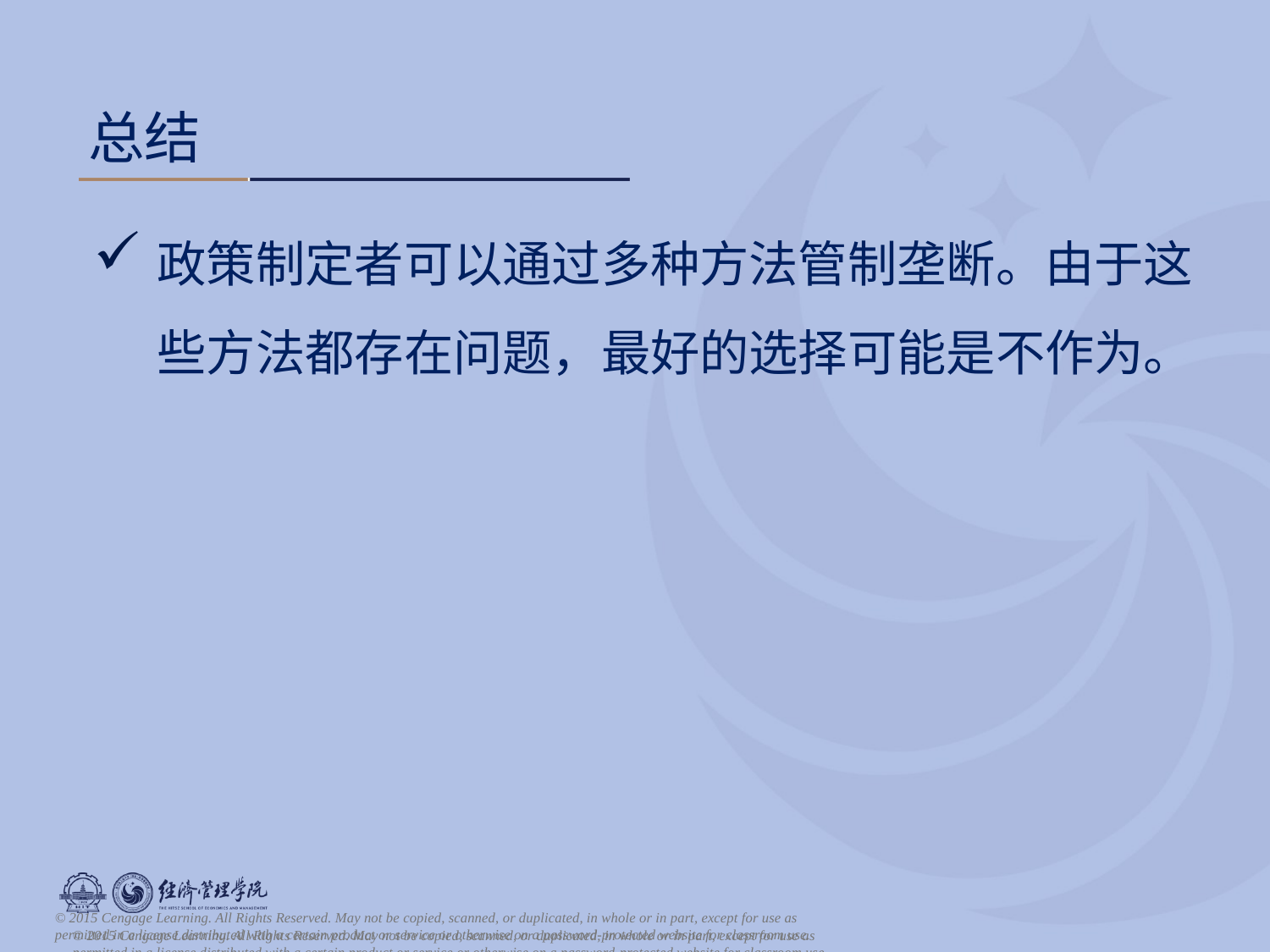

总结
政策制定者可以通过多种方法管制垄断。由于这些方法都存在问题，最好的选择可能是不作为。
© 2015 Cengage Learning. All Rights Reserved. May not be copied, scanned, or duplicated, in whole or in part, except for use as permitted in a license distributed with a certain product or service or otherwise on a password-protected website for classroom use.
© 2015 Cengage Learning. All Rights Reserved. May not be copied, scanned, or duplicated, in whole or in part, except for use as permitted in a license distributed with a certain product or service or otherwise on a password-protected website for classroom use.